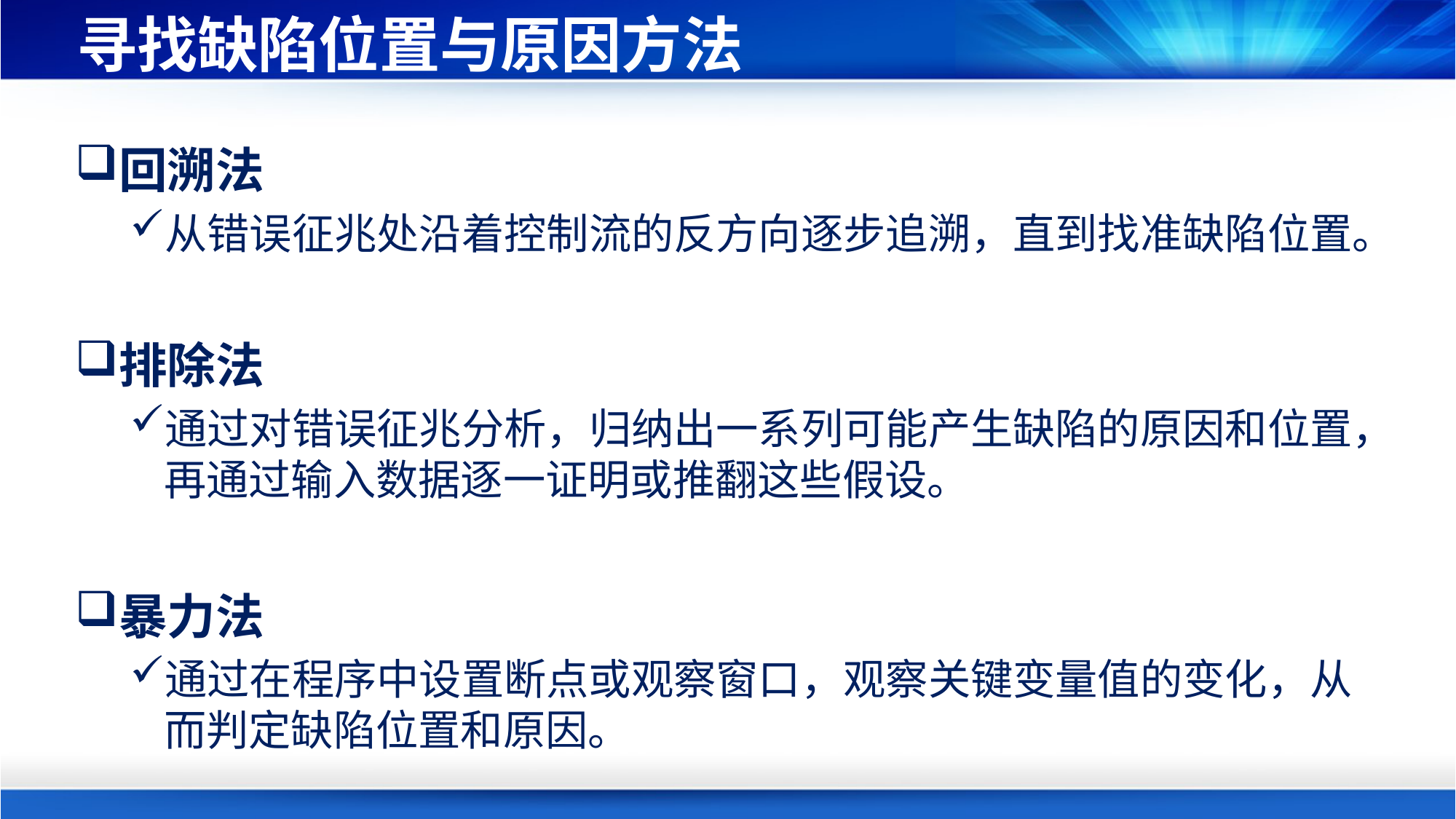

# 寻找缺陷位置与原因方法
回溯法
从错误征兆处沿着控制流的反方向逐步追溯，直到找准缺陷位置。

排除法
通过对错误征兆分析，归纳出一系列可能产生缺陷的原因和位置，再通过输入数据逐一证明或推翻这些假设。

暴力法
通过在程序中设置断点或观察窗口，观察关键变量值的变化，从而判定缺陷位置和原因。